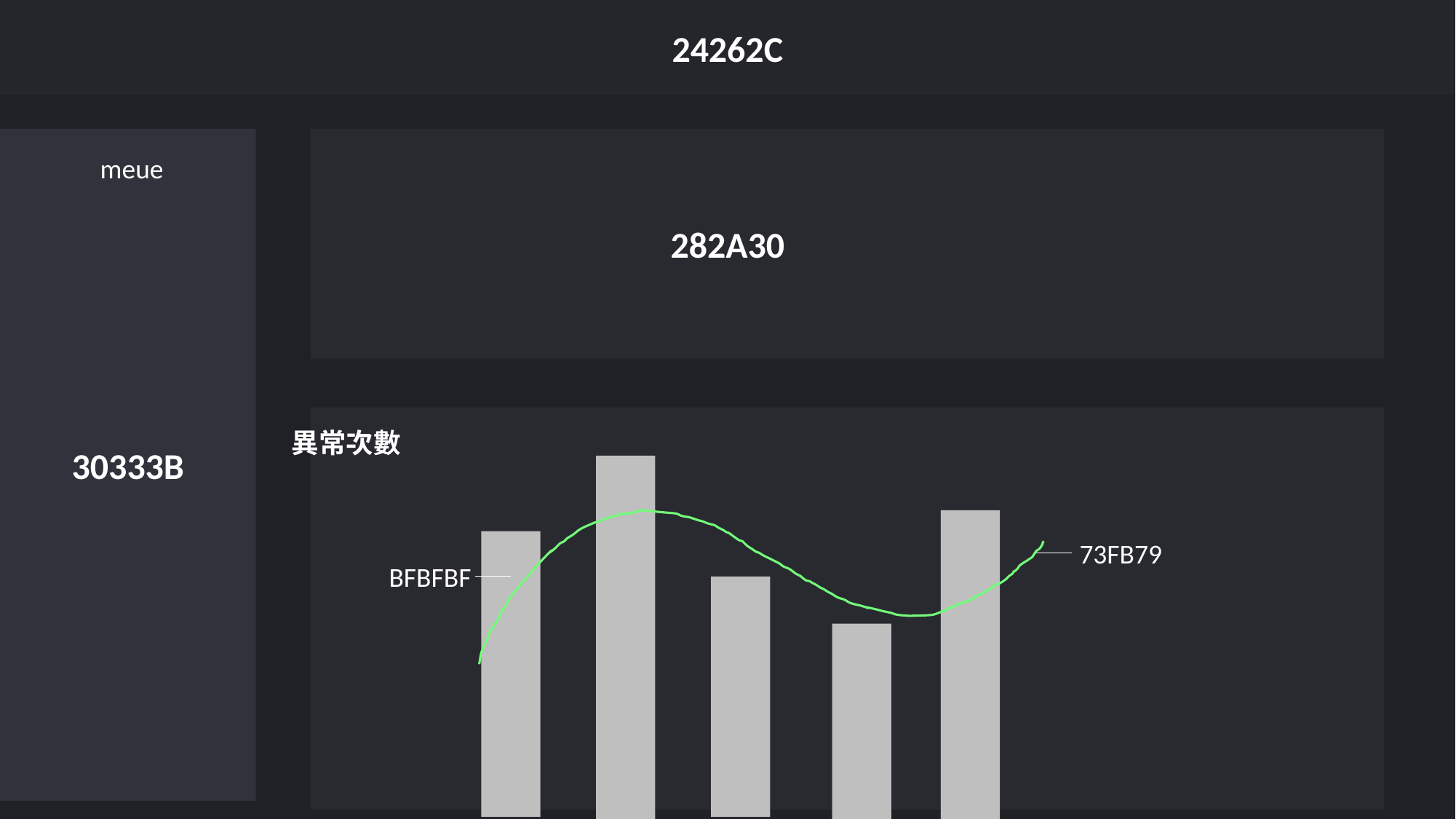

24262C
30333B

meue
282A30

異常次數

73FB79

BFBFBF